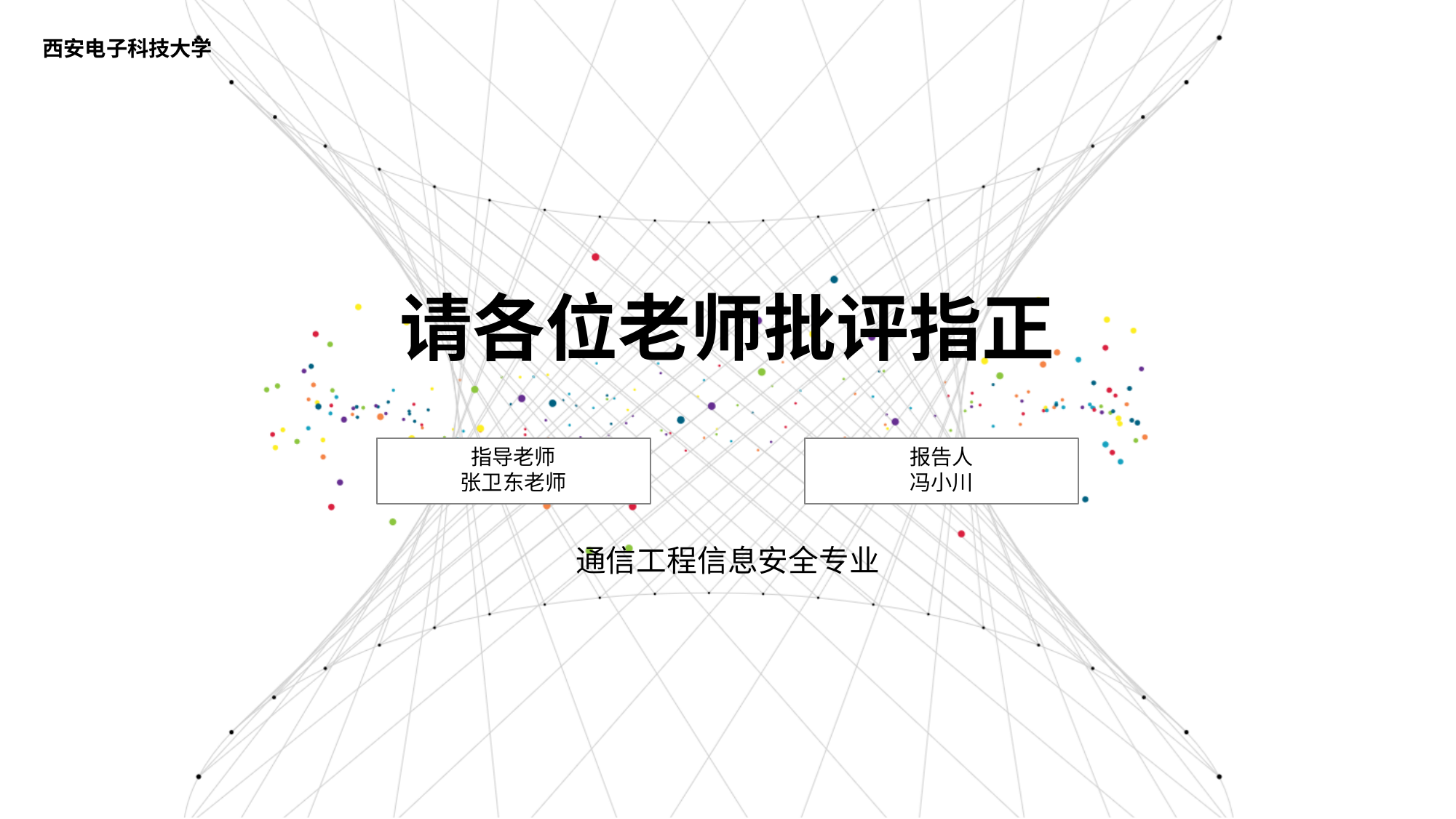

西安电子科技大学
请各位老师批评指正
报告人
冯小川
指导老师
张卫东老师
通信工程信息安全专业